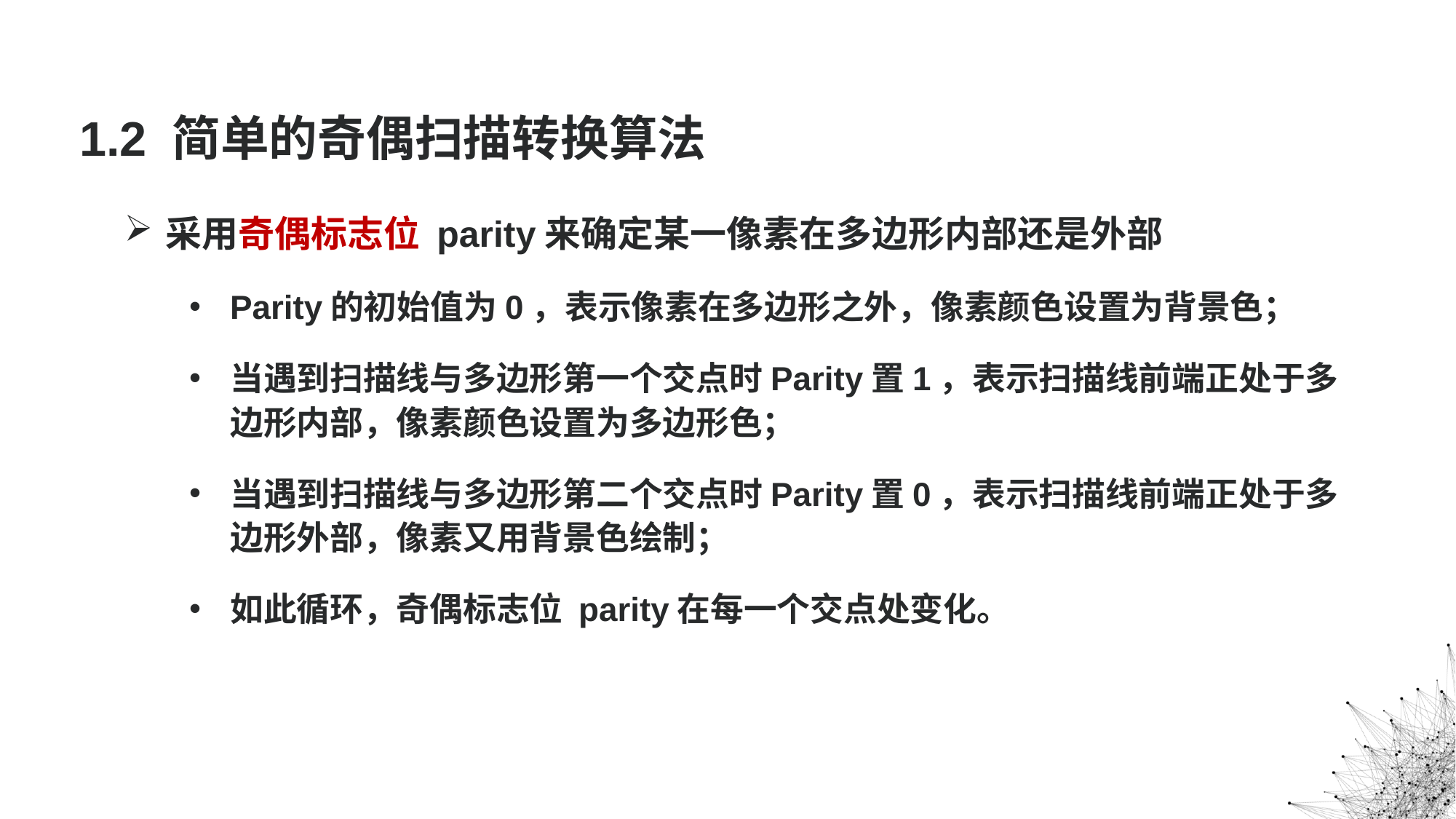

1.2 简单的奇偶扫描转换算法
采用奇偶标志位 parity来确定某一像素在多边形内部还是外部
Parity的初始值为0，表示像素在多边形之外，像素颜色设置为背景色；
当遇到扫描线与多边形第一个交点时Parity置1，表示扫描线前端正处于多边形内部，像素颜色设置为多边形色；
当遇到扫描线与多边形第二个交点时Parity置0，表示扫描线前端正处于多边形外部，像素又用背景色绘制；
如此循环，奇偶标志位 parity在每一个交点处变化。